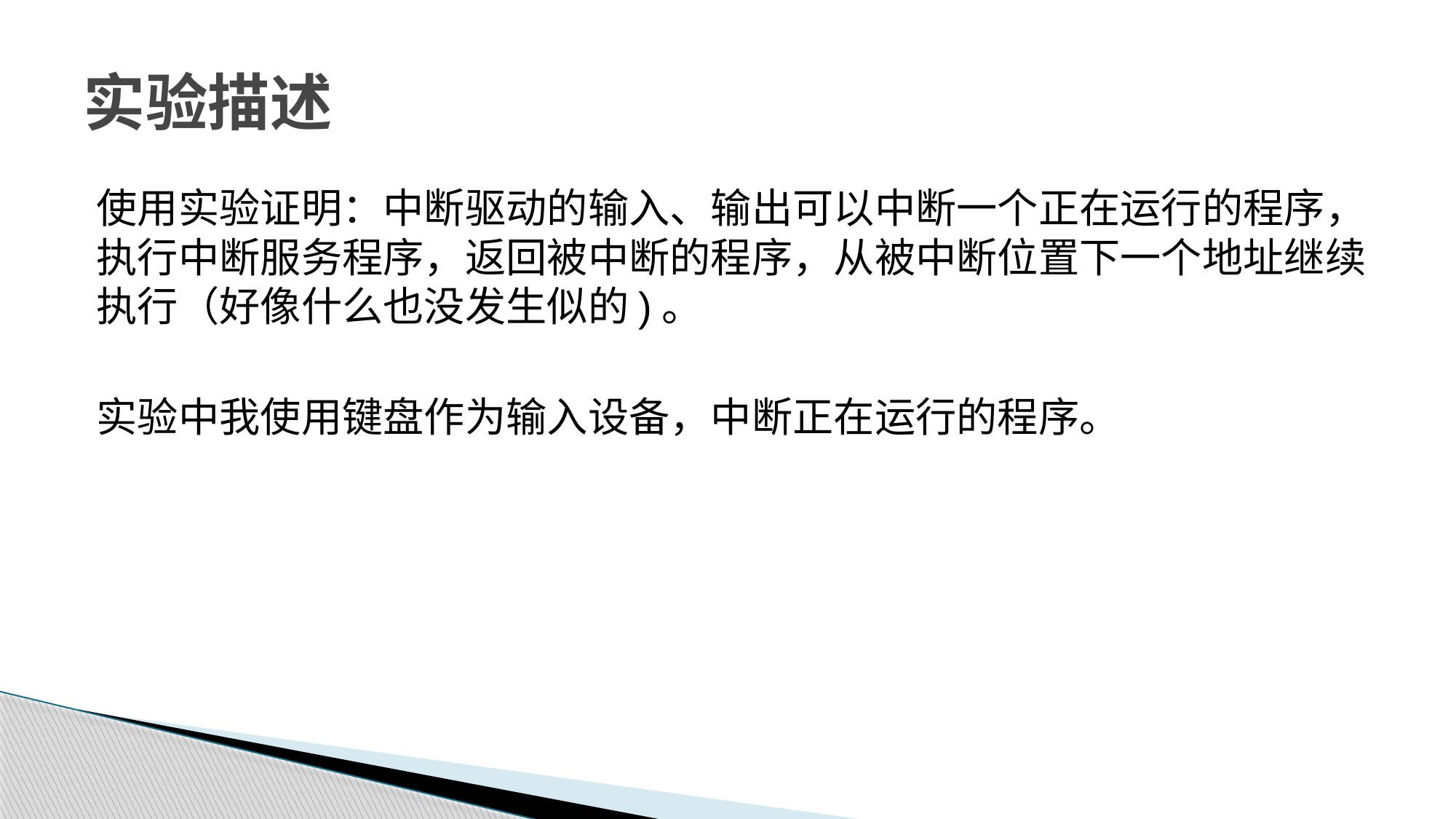

# 实验描述
使用实验证明：中断驱动的输入、输出可以中断一个正在运行的程序，执行中断服务程序，返回被中断的程序，从被中断位置下一个地址继续执行（好像什么也没发生似的)。

实验中我使用键盘作为输入设备，中断正在运行的程序。